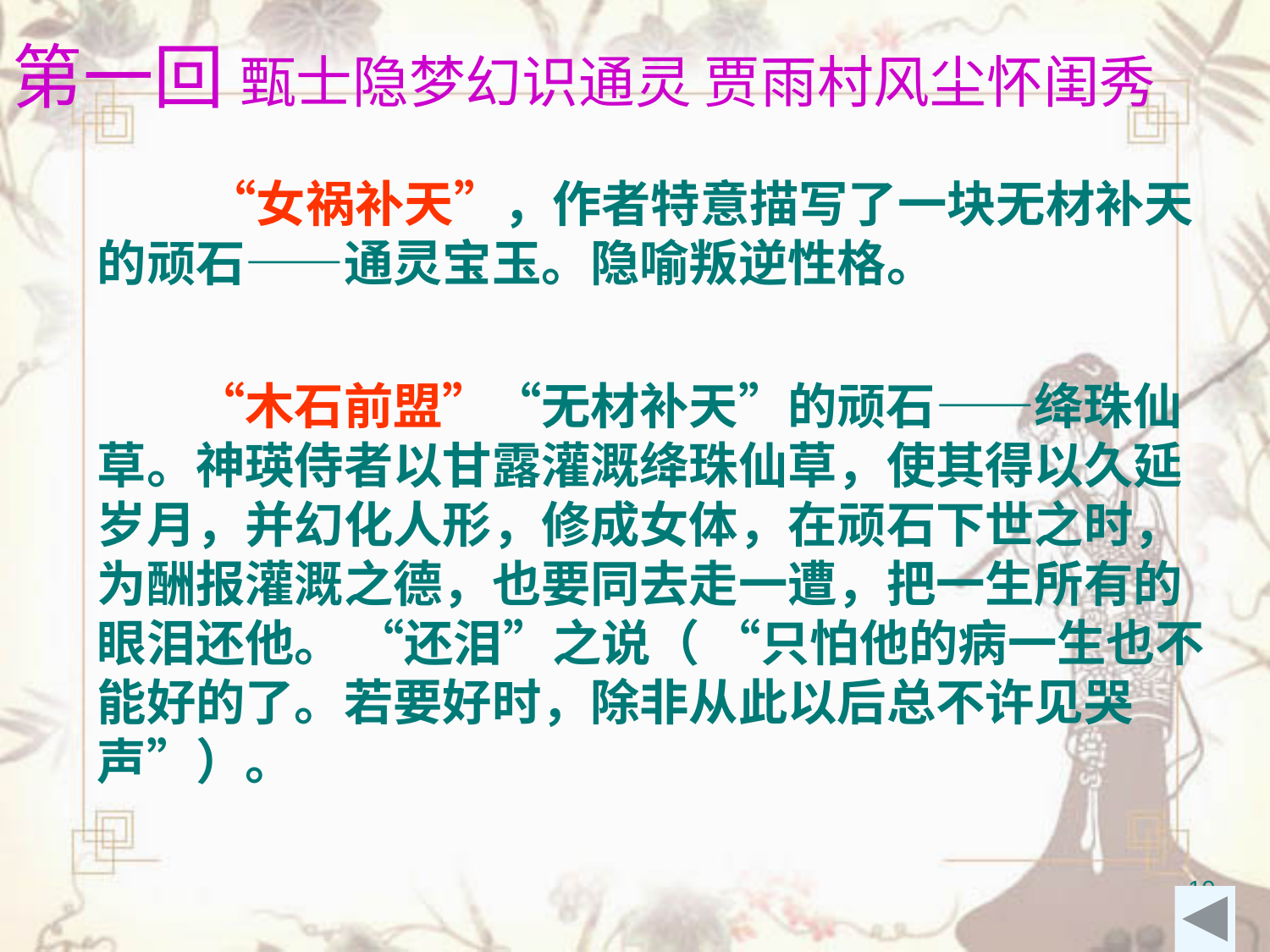

第一回 甄士隐梦幻识通灵 贾雨村风尘怀闺秀
　　 “女祸补天”，作者特意描写了一块无材补天的顽石——通灵宝玉。隐喻叛逆性格。
　　“木石前盟”“无材补天”的顽石——绛珠仙草。神瑛侍者以甘露灌溉绛珠仙草，使其得以久延岁月，并幻化人形，修成女体，在顽石下世之时，为酬报灌溉之德，也要同去走一遭，把一生所有的眼泪还他。 “还泪”之说（ “只怕他的病一生也不能好的了。若要好时，除非从此以后总不许见哭声”）。
10